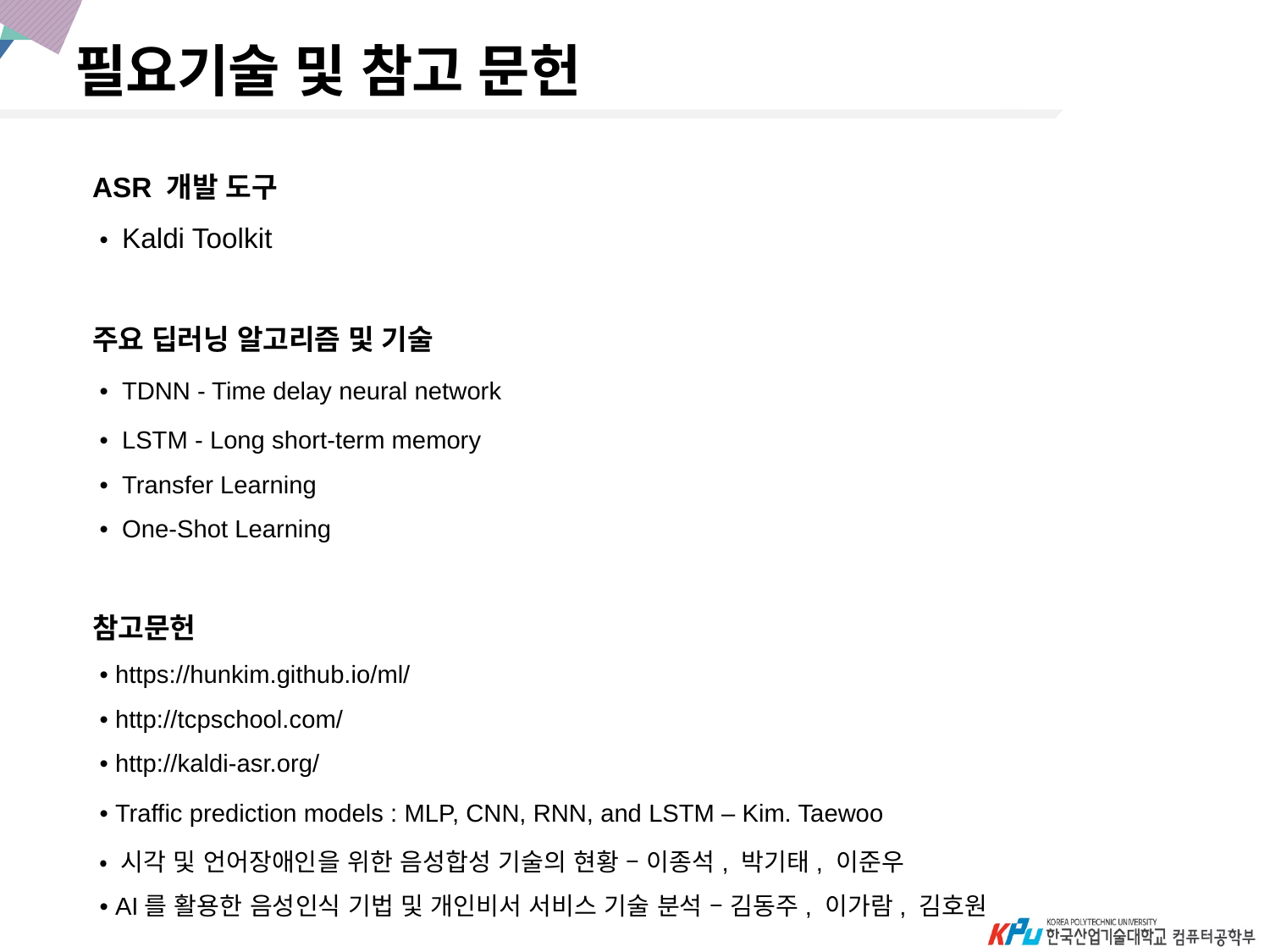

필요기술 및 참고 문헌
ASR 개발 도구
 •  Kaldi Toolkit

주요 딥러닝 알고리즘 및 기술
 •  TDNN - Time delay neural network
 •  LSTM - Long short-term memory
 •  Transfer Learning
 •  One-Shot Learning

참고문헌
 • https://hunkim.github.io/ml/
 • http://tcpschool.com/
 • http://kaldi-asr.org/
 • Traffic prediction models : MLP, CNN, RNN, and LSTM – Kim. Taewoo
 • 시각 및 언어장애인을 위한 음성합성 기술의 현황 – 이종석, 박기태, 이준우
 • AI를 활용한 음성인식 기법 및 개인비서 서비스 기술 분석 – 김동주, 이가람, 김호원